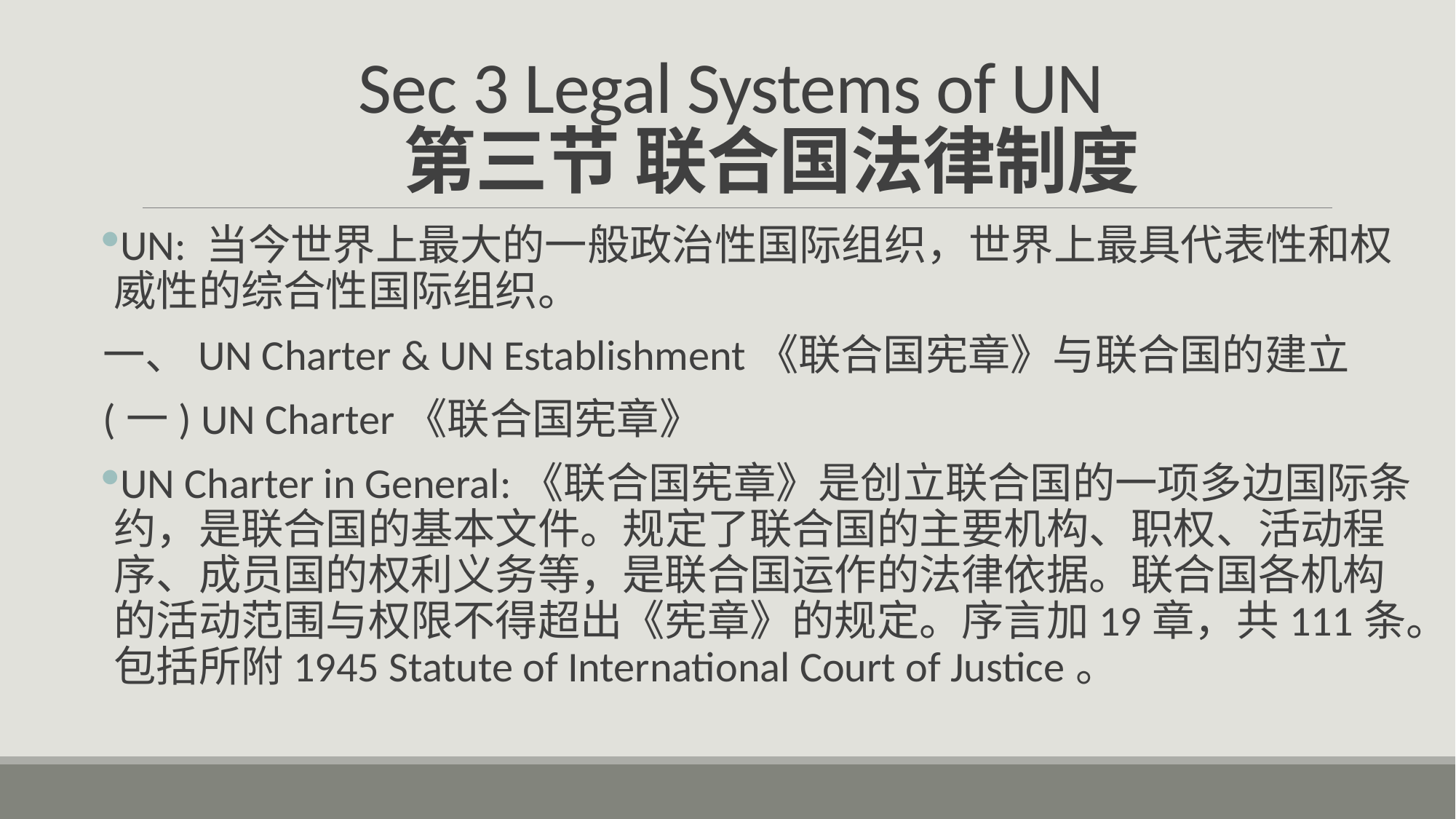

# Sec 3 Legal Systems of UN 第三节 联合国法律制度
UN: 当今世界上最大的一般政治性国际组织，世界上最具代表性和权威性的综合性国际组织。
一、UN Charter & UN Establishment《联合国宪章》与联合国的建立
(一) UN Charter《联合国宪章》
UN Charter in General:《联合国宪章》是创立联合国的一项多边国际条约，是联合国的基本文件。规定了联合国的主要机构、职权、活动程序、成员国的权利义务等，是联合国运作的法律依据。联合国各机构的活动范围与权限不得超出《宪章》的规定。序言加19章，共111条。包括所附1945 Statute of International Court of Justice。